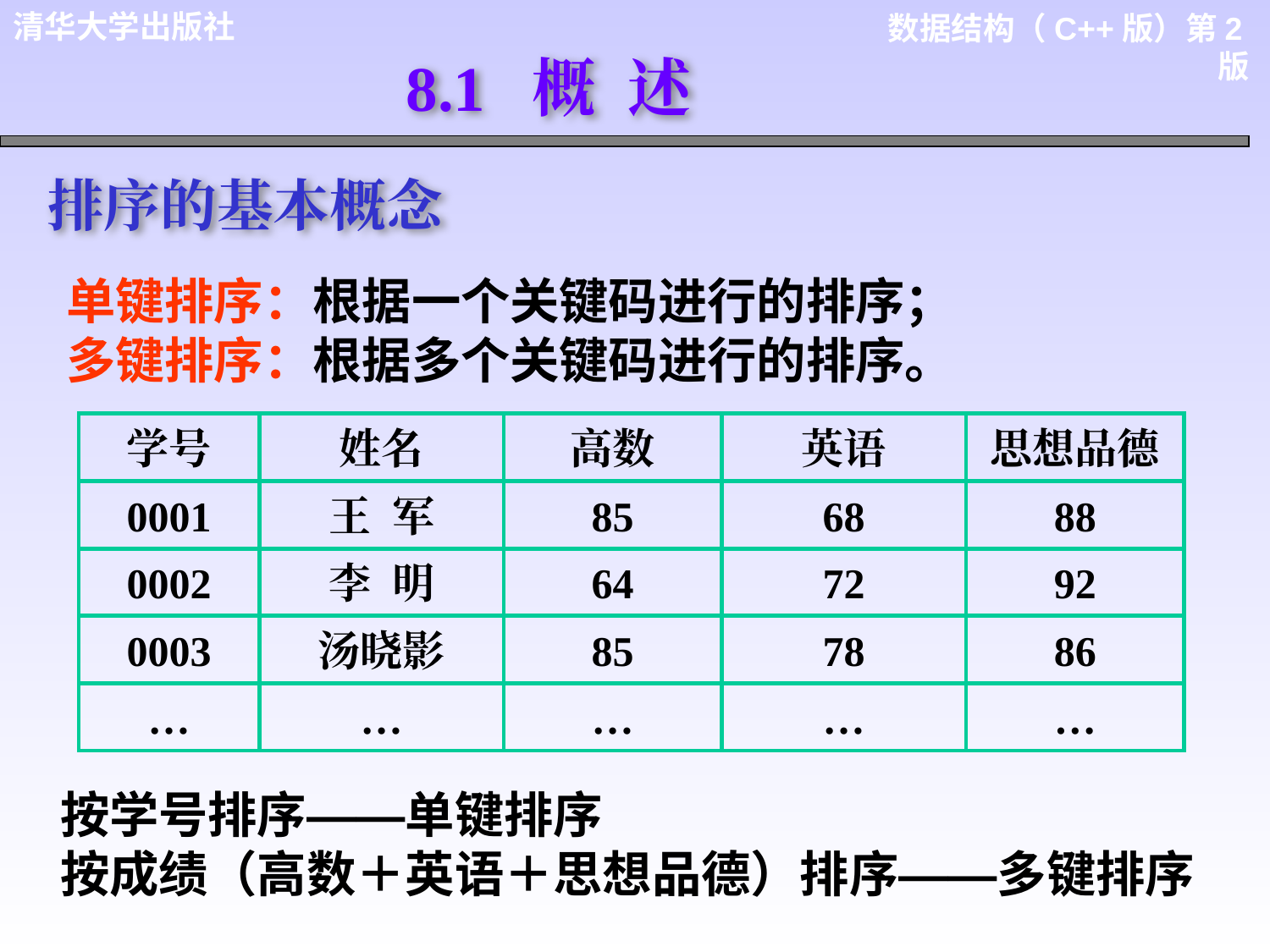

8.1  概  述
排序的基本概念
单键排序：根据一个关键码进行的排序；
多键排序：根据多个关键码进行的排序。

学号

姓名

高数

英语

思想品德

0001

王  军

85

68

88

0002

李  明

64

72

92

0003

汤晓影

85

78

86

…

…

…

…

…
按学号排序——单键排序
按成绩（高数＋英语＋思想品德）排序——多键排序